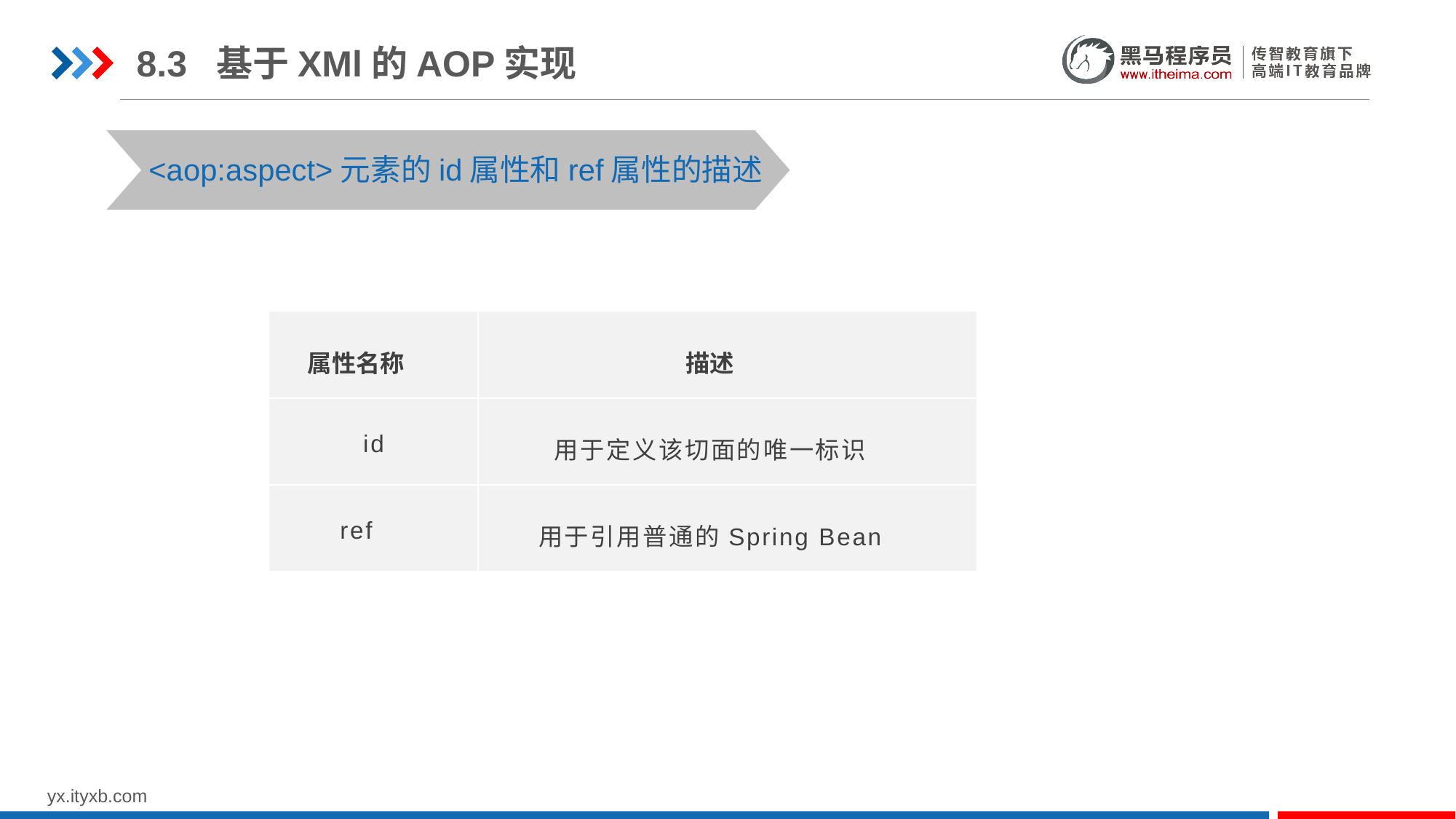

8.3  基于XMl的AOP实现

<aop:aspect>元素的id属性和ref属性的描述
| 属性名称 | 描述 |
| --- | --- |
| id | 用于定义该切面的唯一标识 |
| ref | 用于引用普通的Spring Bean |